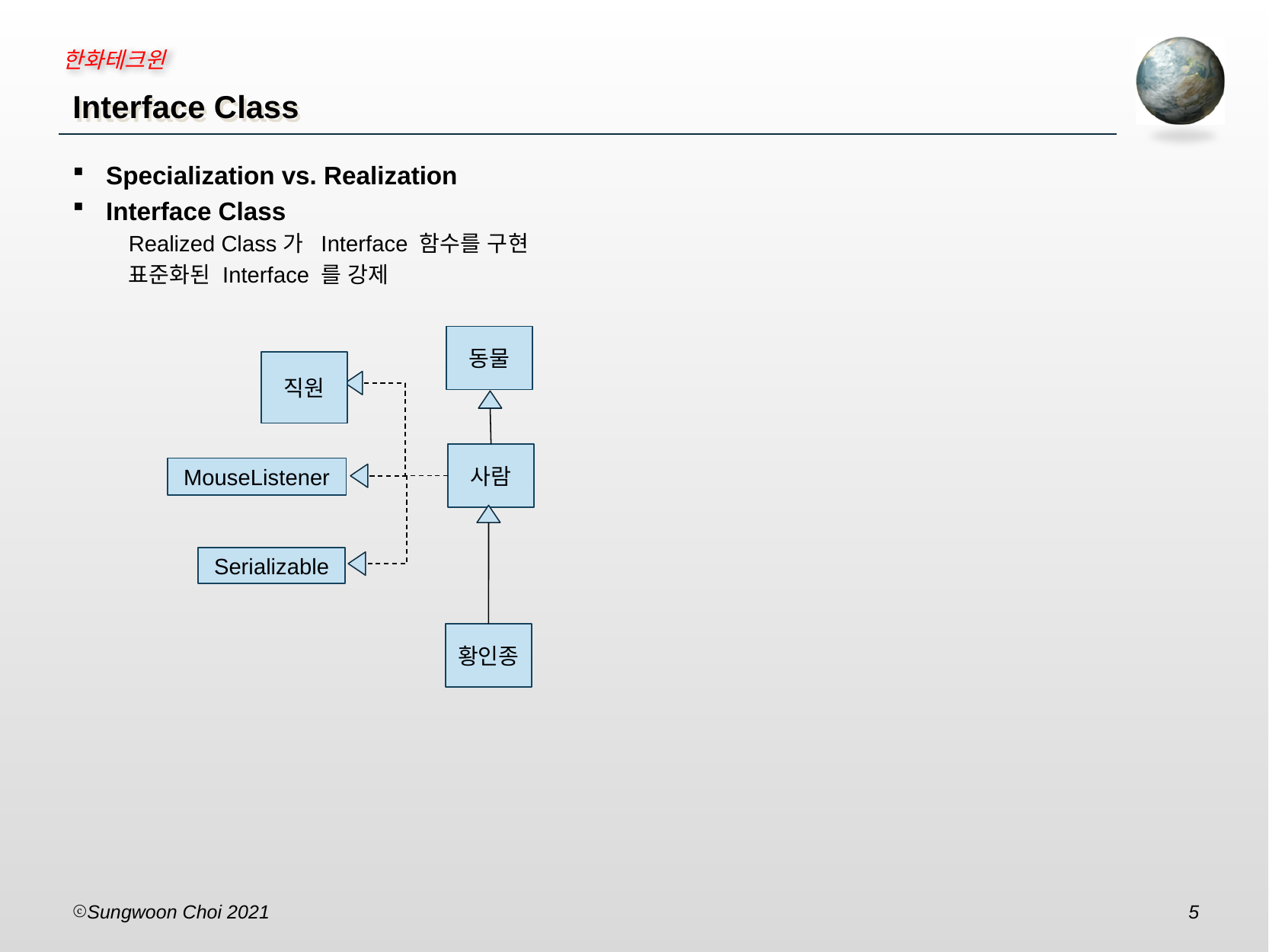

# Interface Class

Specialization vs. Realization
Interface Class
Realized Class가  Interface 함수를 구현
표준화된 Interface 를 강제
동물
직원

사람
MouseListener

Serializable

황인종
Sungwoon Choi 2021
5